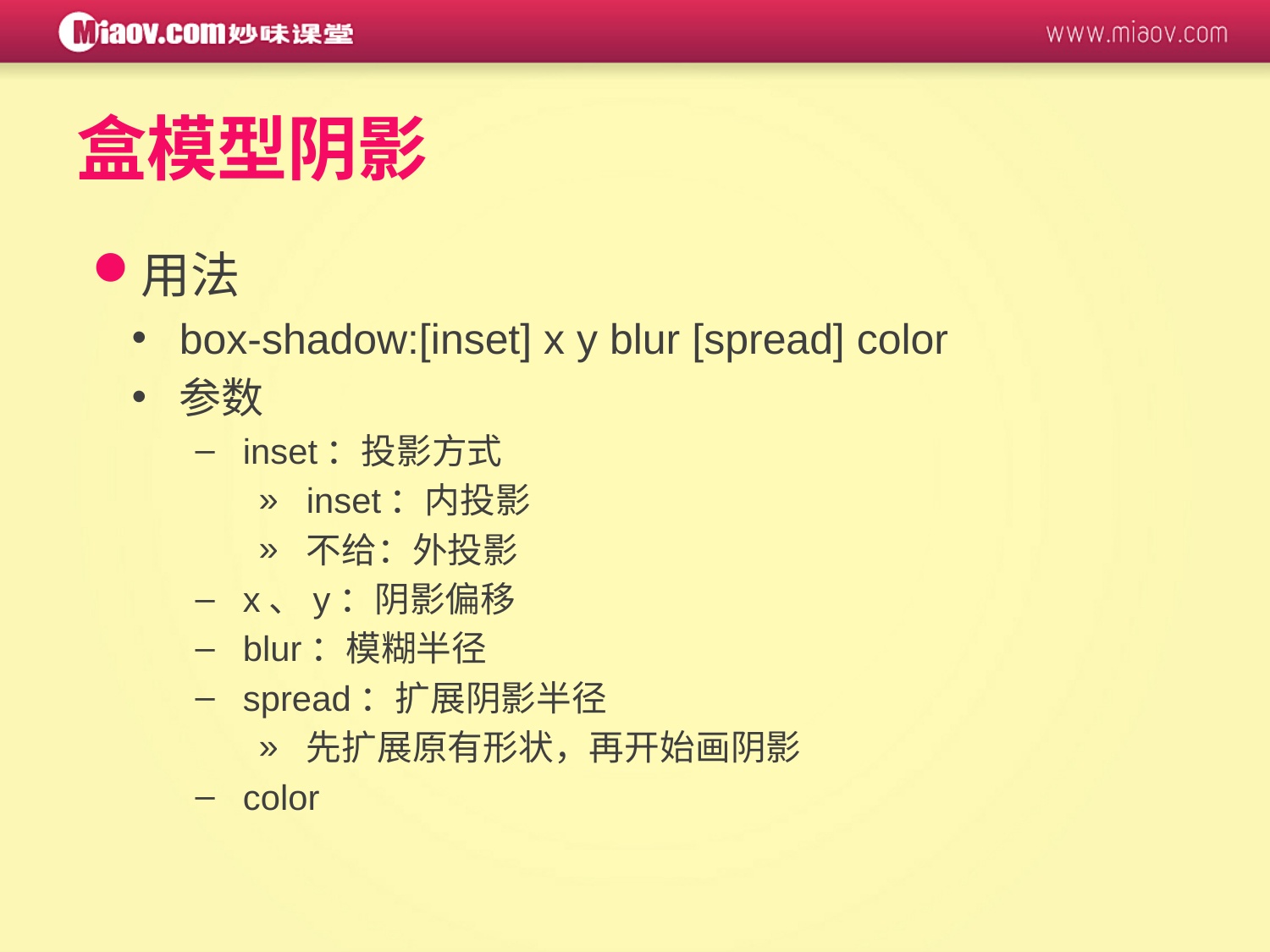

# 盒模型阴影
用法
box-shadow:[inset] x y blur [spread] color
参数
inset：投影方式
inset：内投影
不给：外投影
x、y：阴影偏移
blur：模糊半径
spread：扩展阴影半径
先扩展原有形状，再开始画阴影
color